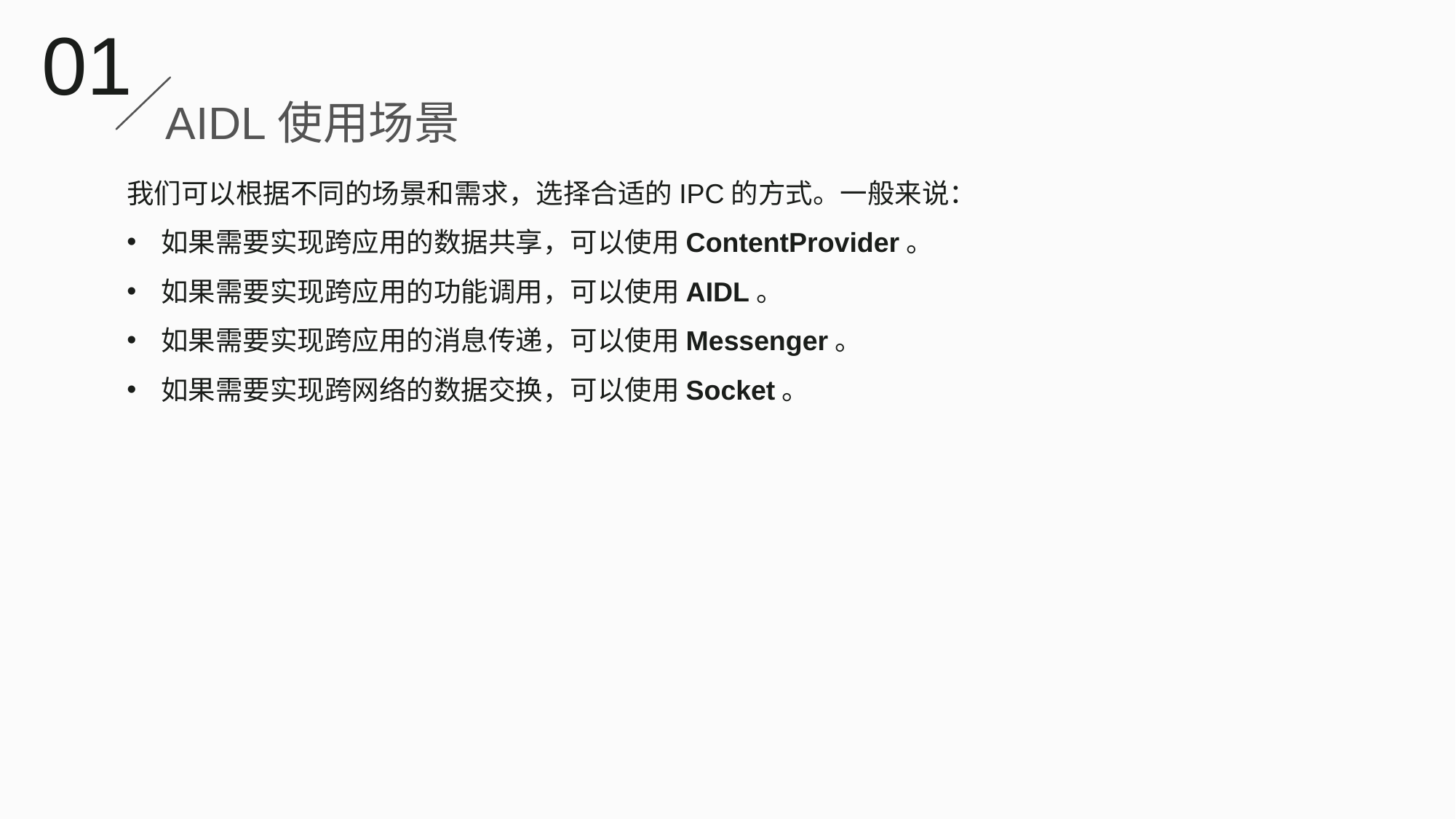

01
AIDL使用场景
我们可以根据不同的场景和需求，选择合适的IPC的方式。一般来说：
如果需要实现跨应用的数据共享，可以使用ContentProvider。
如果需要实现跨应用的功能调用，可以使用AIDL。
如果需要实现跨应用的消息传递，可以使用Messenger。
如果需要实现跨网络的数据交换，可以使用Socket。